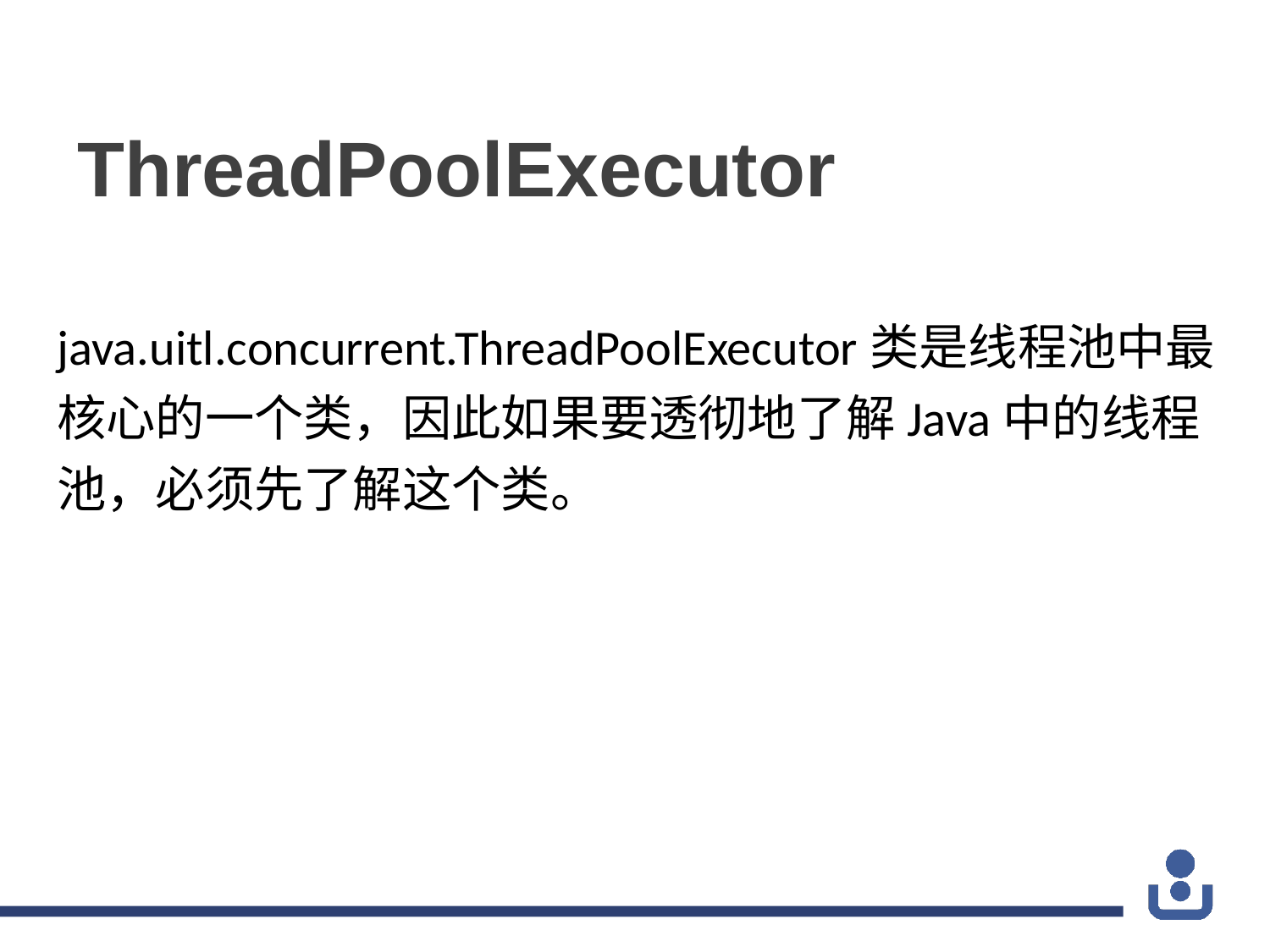

# ThreadPoolExecutor

java.uitl.concurrent.ThreadPoolExecutor类是线程池中最核心的一个类，因此如果要透彻地了解Java中的线程池，必须先了解这个类。